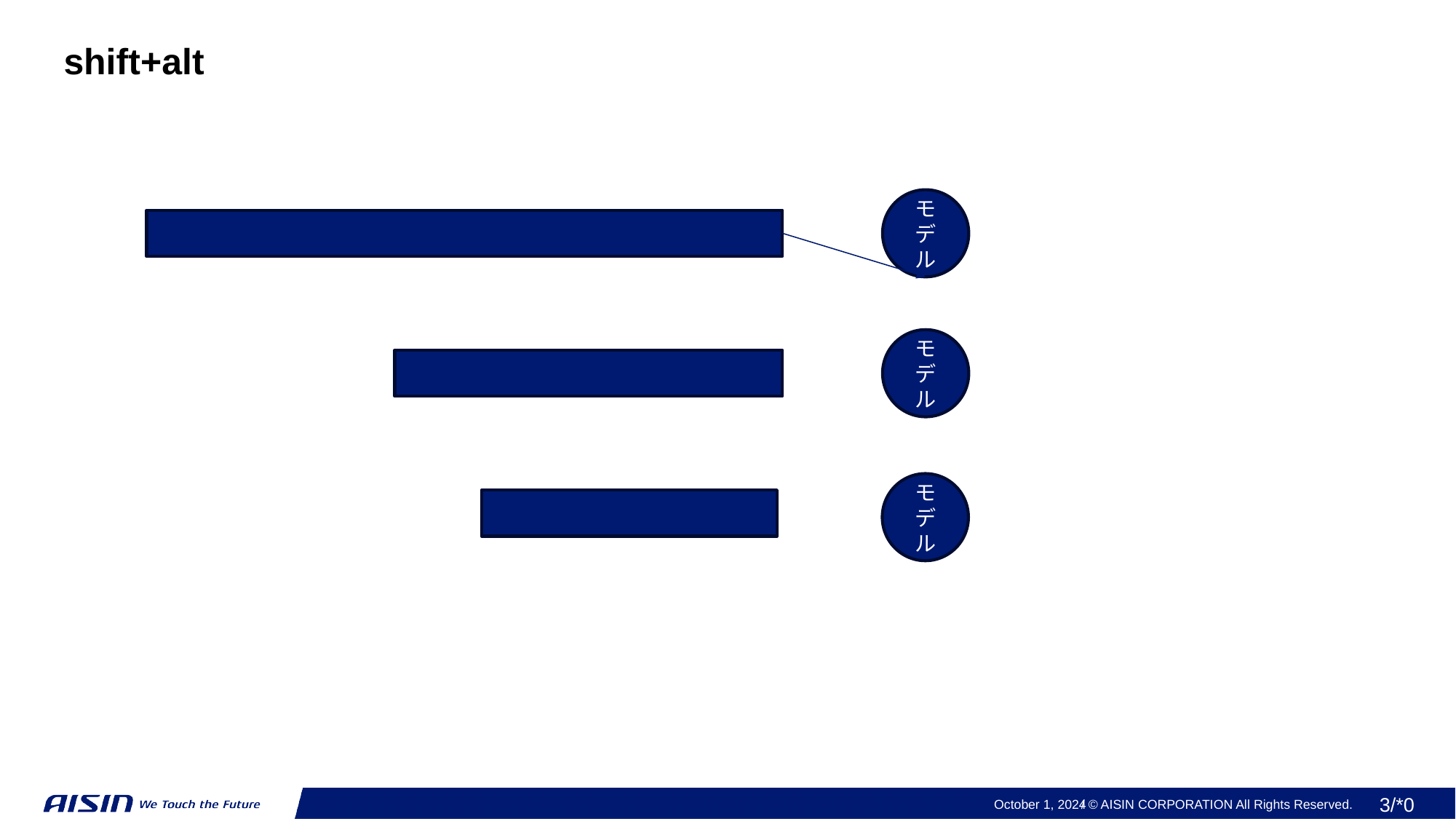

shift+alt

モデル

モデル

モデル

October 1, 2024